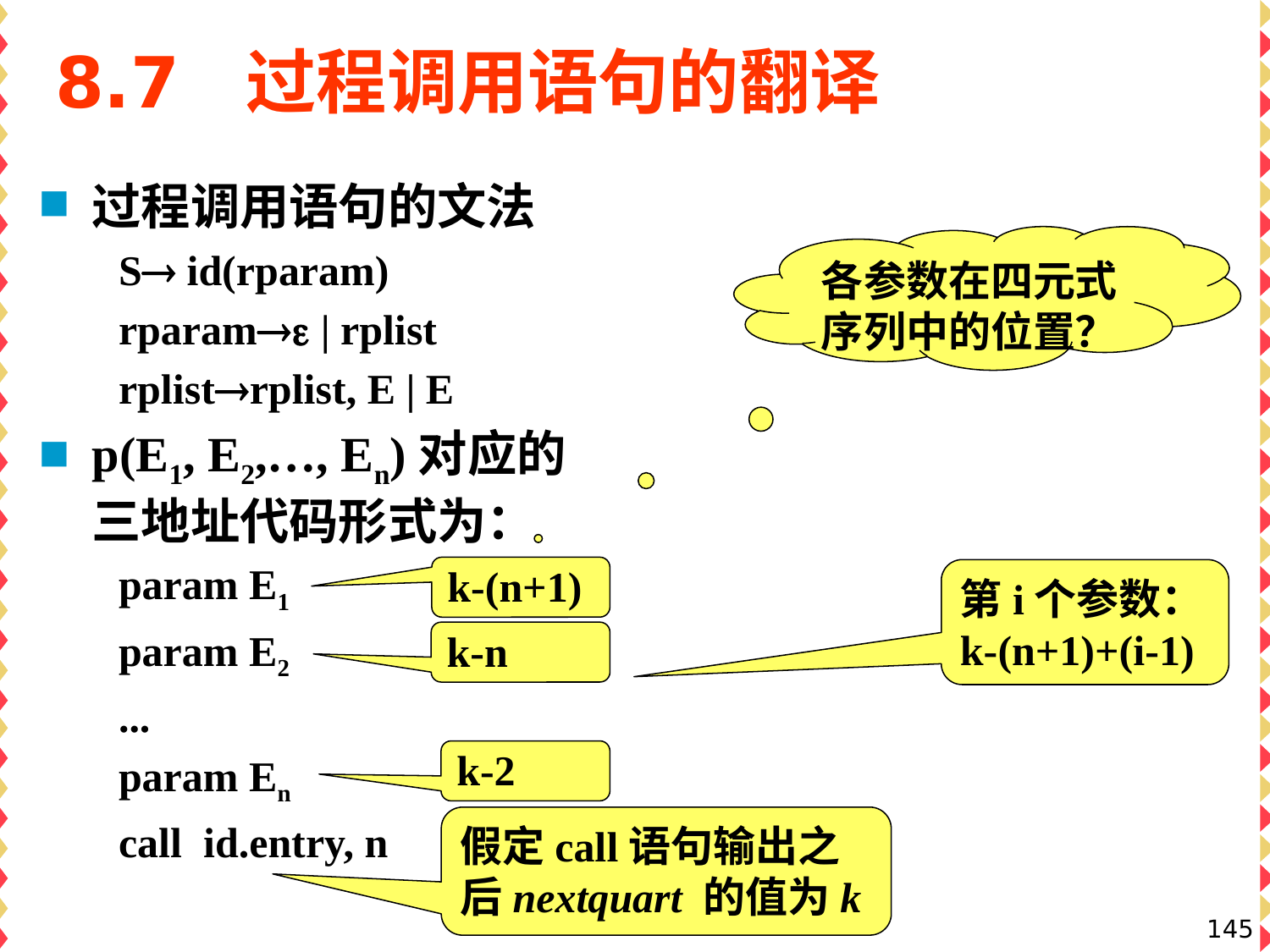

# 8.7  过程调用语句的翻译
过程调用语句的文法
S→ id(rparam)
rparam→ε | rplist
rplist→rplist, E | E
p(E1, E2,…, En)对应的三地址代码形式为：
param E1
param E2
...
param En
call  id.entry, n
各参数在四元式序列中的位置？
k-(n+1)
第i个参数：
k-(n+1)+(i-1)
k-n
k-2
假定call语句输出之后nextquart 的值为k
145